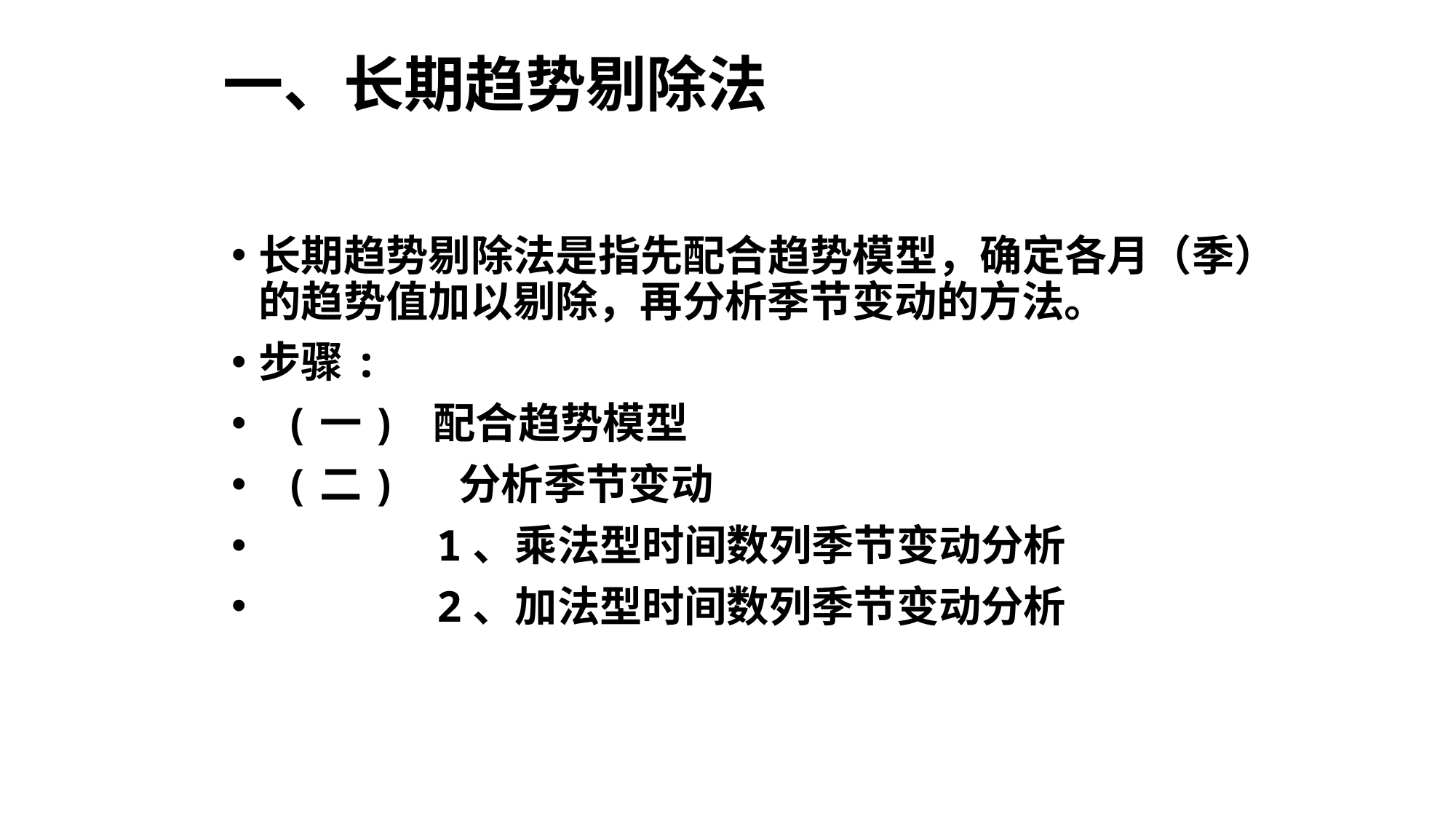

# 一、长期趋势剔除法
长期趋势剔除法是指先配合趋势模型，确定各月（季）的趋势值加以剔除，再分析季节变动的方法。
步骤:
 (一) 配合趋势模型
 (二)  分析季节变动
       1、乘法型时间数列季节变动分析
       2、加法型时间数列季节变动分析